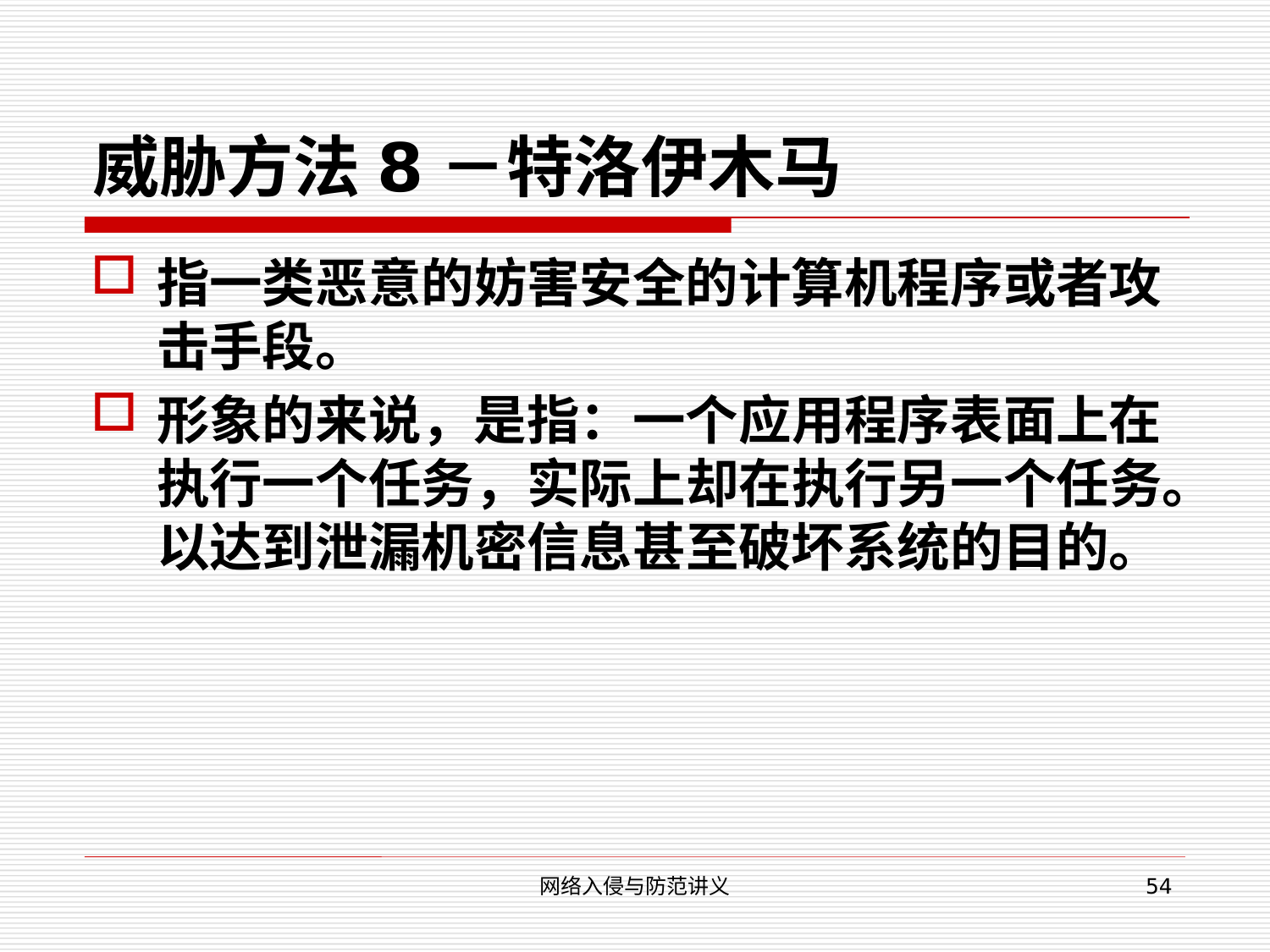

威胁方法8－特洛伊木马
指一类恶意的妨害安全的计算机程序或者攻击手段。
形象的来说，是指：一个应用程序表面上在执行一个任务，实际上却在执行另一个任务。以达到泄漏机密信息甚至破坏系统的目的。

网络入侵与防范讲义
54